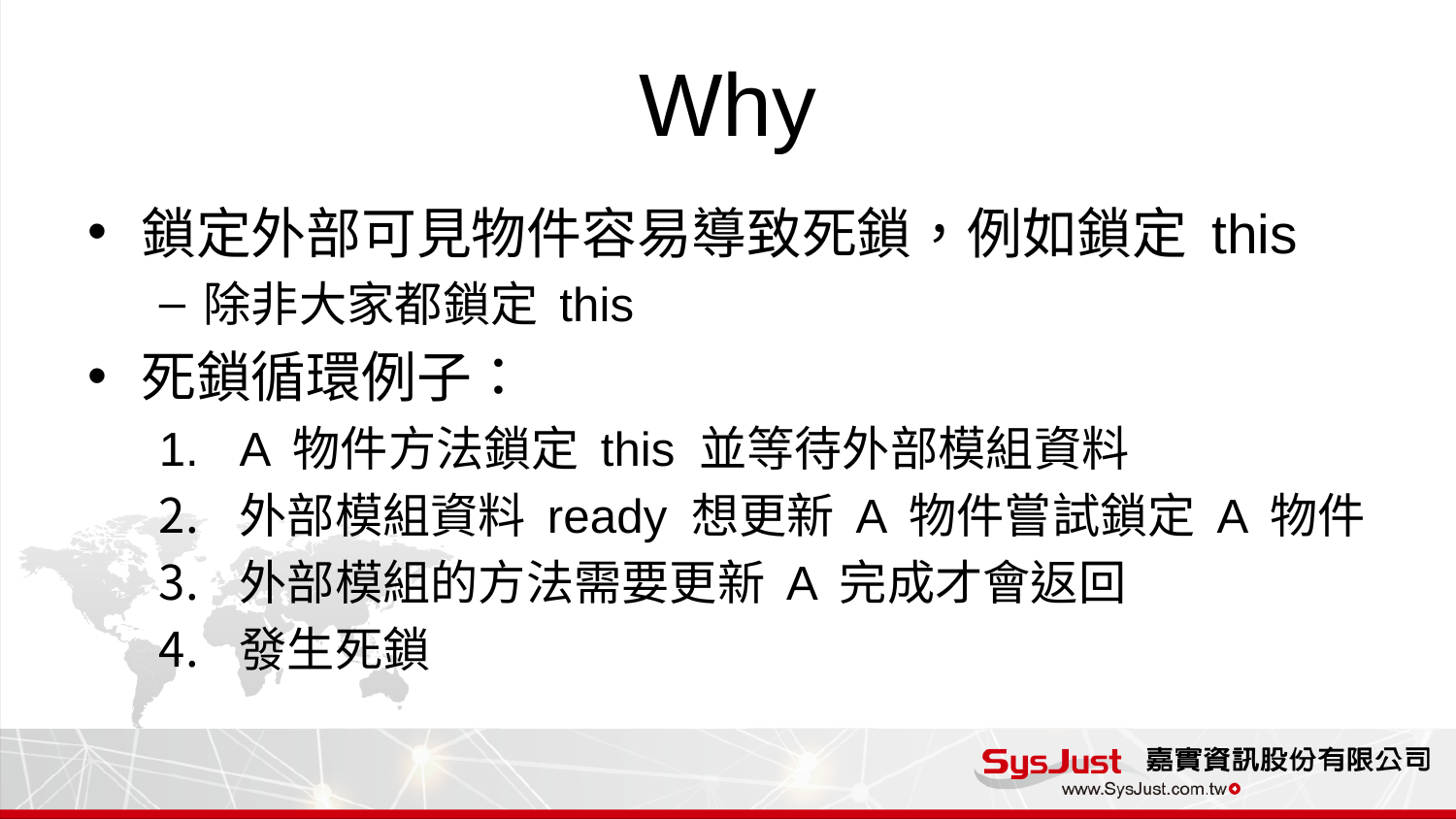

# Why
鎖定外部可見物件容易導致死鎖，例如鎖定 this
除非大家都鎖定 this
死鎖循環例子：
A 物件方法鎖定 this 並等待外部模組資料
外部模組資料 ready 想更新 A 物件嘗試鎖定 A 物件
外部模組的方法需要更新 A 完成才會返回
發生死鎖